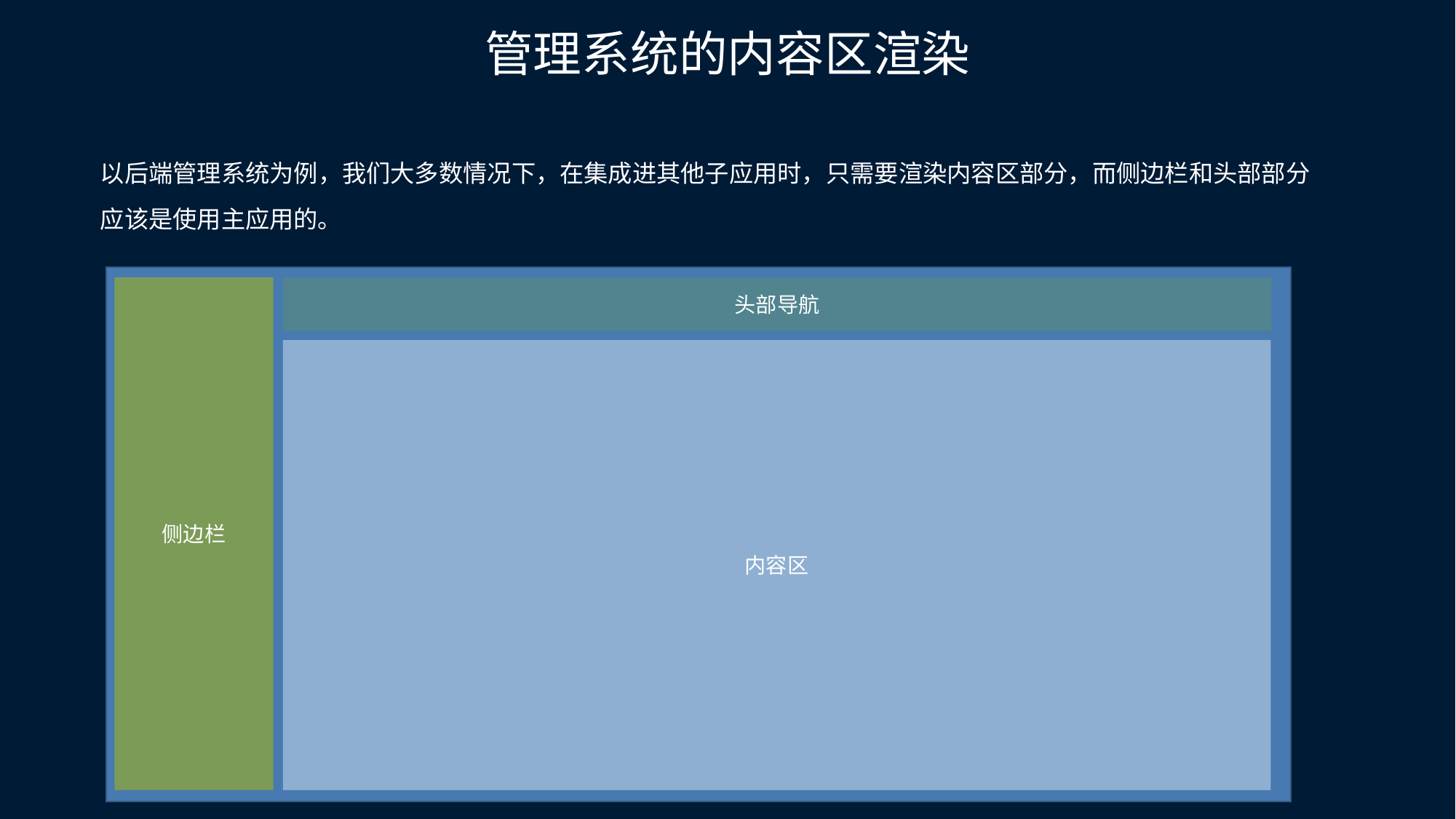

管理系统的内容区渲染
以后端管理系统为例，我们大多数情况下，在集成进其他子应用时，只需要渲染内容区部分，而侧边栏和头部部分应该是使用主应用的。

侧边栏
头部导航
内容区